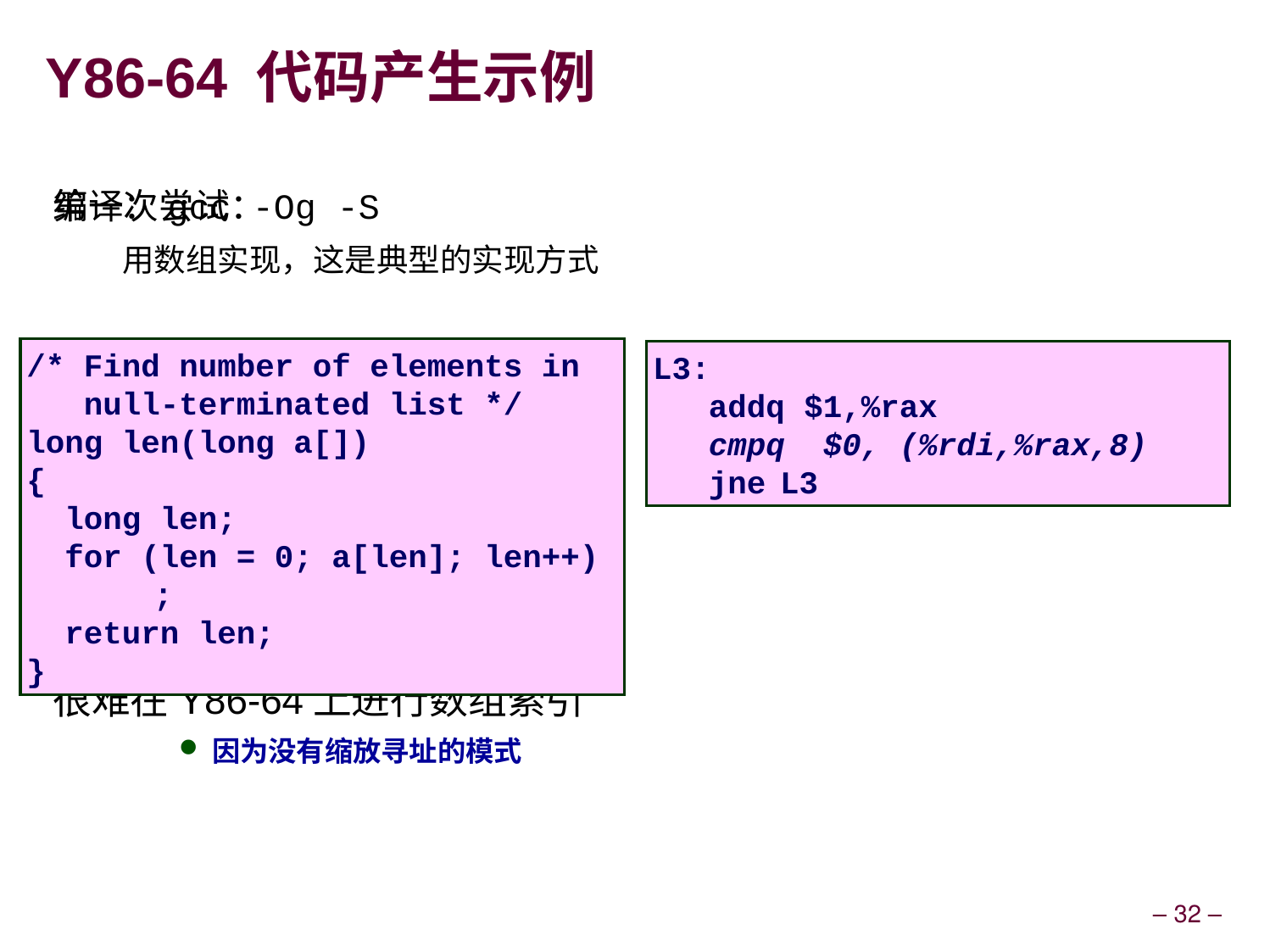

# Y86-64 代码产生示例
第一次尝试：
用数组实现，这是典型的实现方式

编译：gcc -Og -S

出现问题：

很难在Y86-64上进行数组索引
因为没有缩放寻址的模式
/* Find number of elements in
   null-terminated list */
long len(long a[])
{
  long len;
  for (len = 0; a[len]; len++)
	;
  return len;
}
L3:
	addq $1,%rax
	cmpq  $0, (%rdi,%rax,8)
	jne	L3